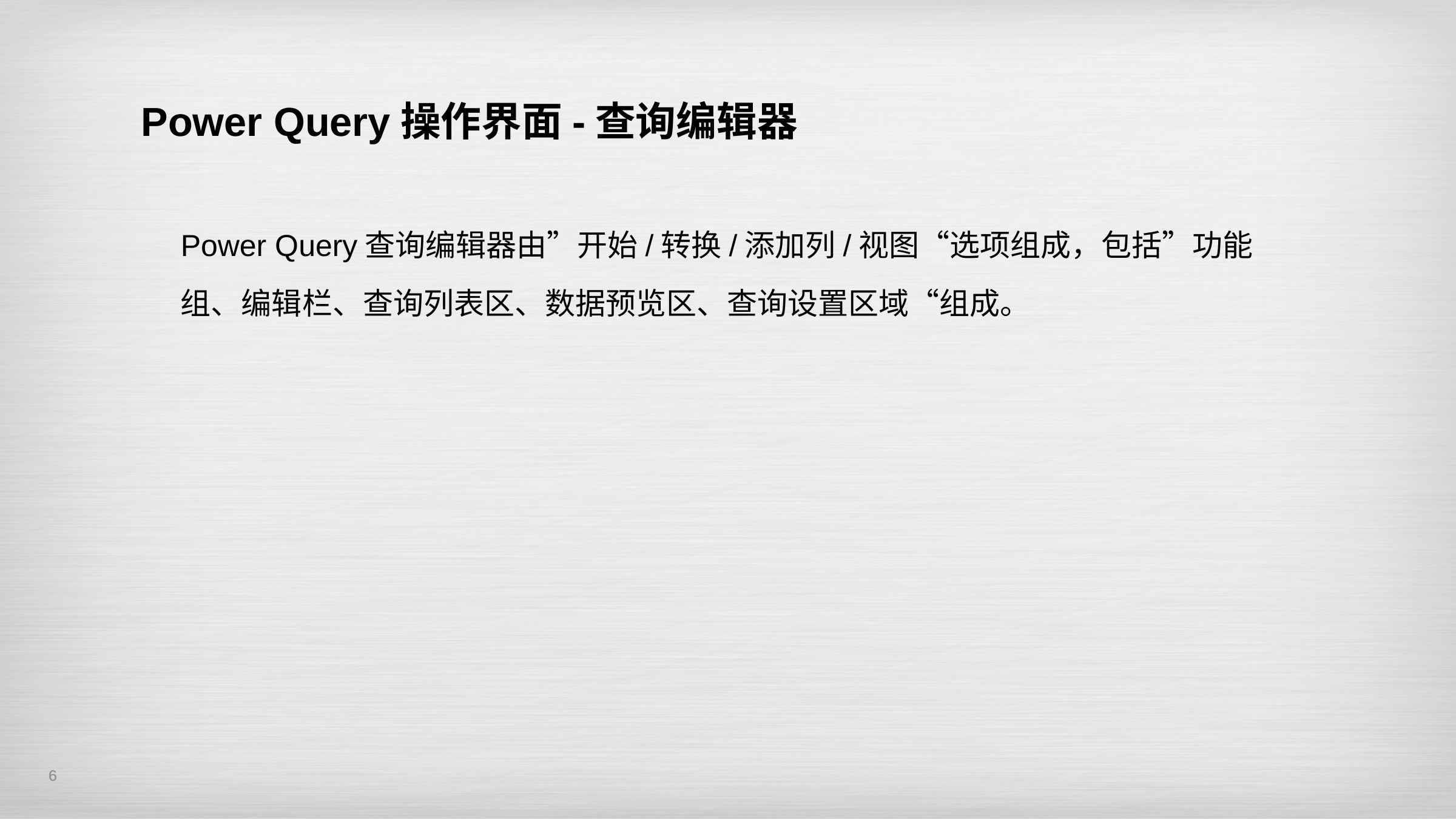

Power Query操作界面-查询编辑器
Power Query查询编辑器由”开始/转换/添加列/视图“选项组成，包括”功能组、编辑栏、查询列表区、数据预览区、查询设置区域“组成。